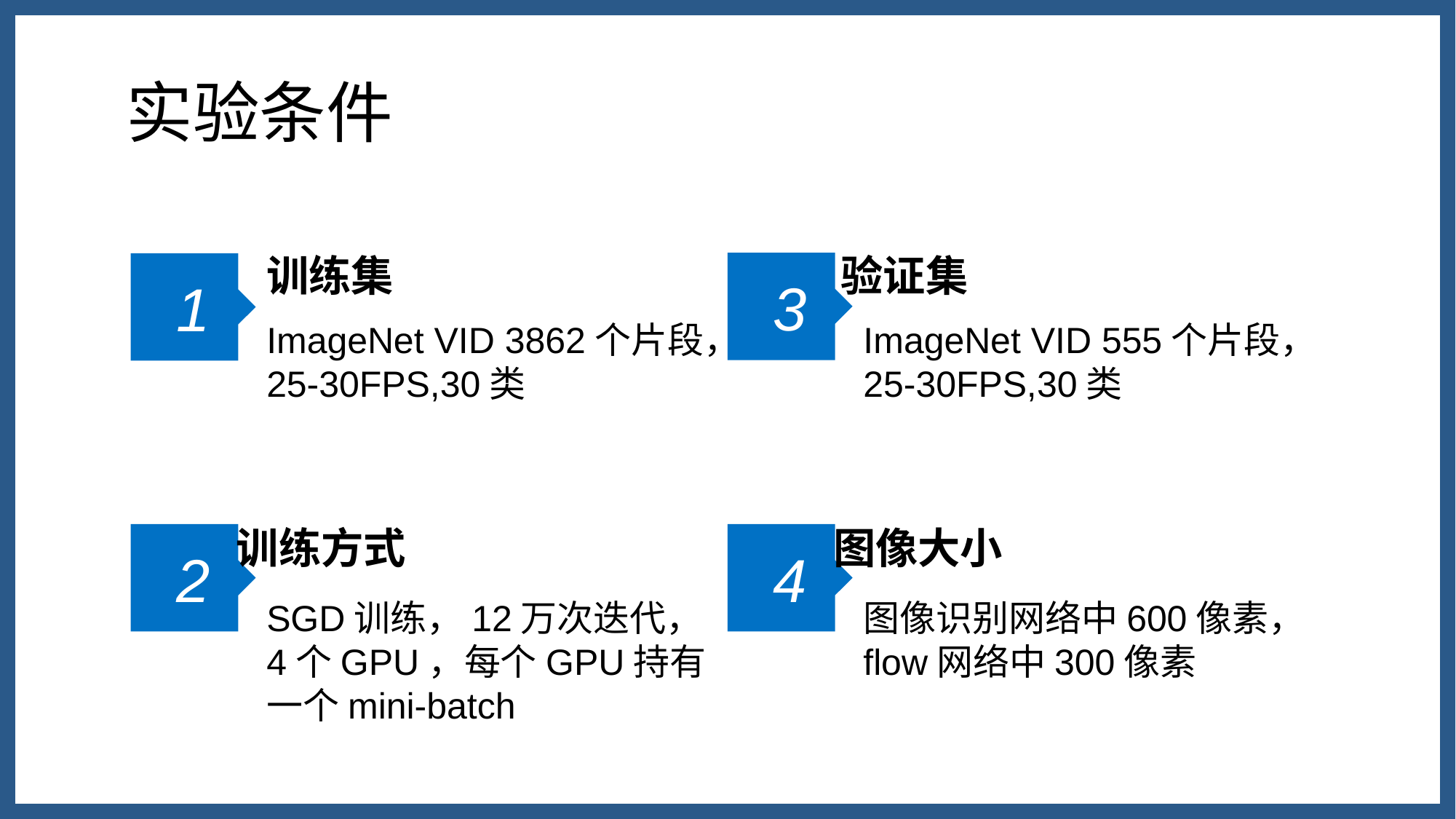

# 实验条件
验证集
训练集
3
1
ImageNet VID 3862个片段，
25-30FPS,30类
ImageNet VID 555个片段，
25-30FPS,30类
训练方式
图像大小
2
4
SGD训练，12万次迭代，4个GPU，每个GPU持有一个mini-batch
图像识别网络中600像素，flow网络中300像素